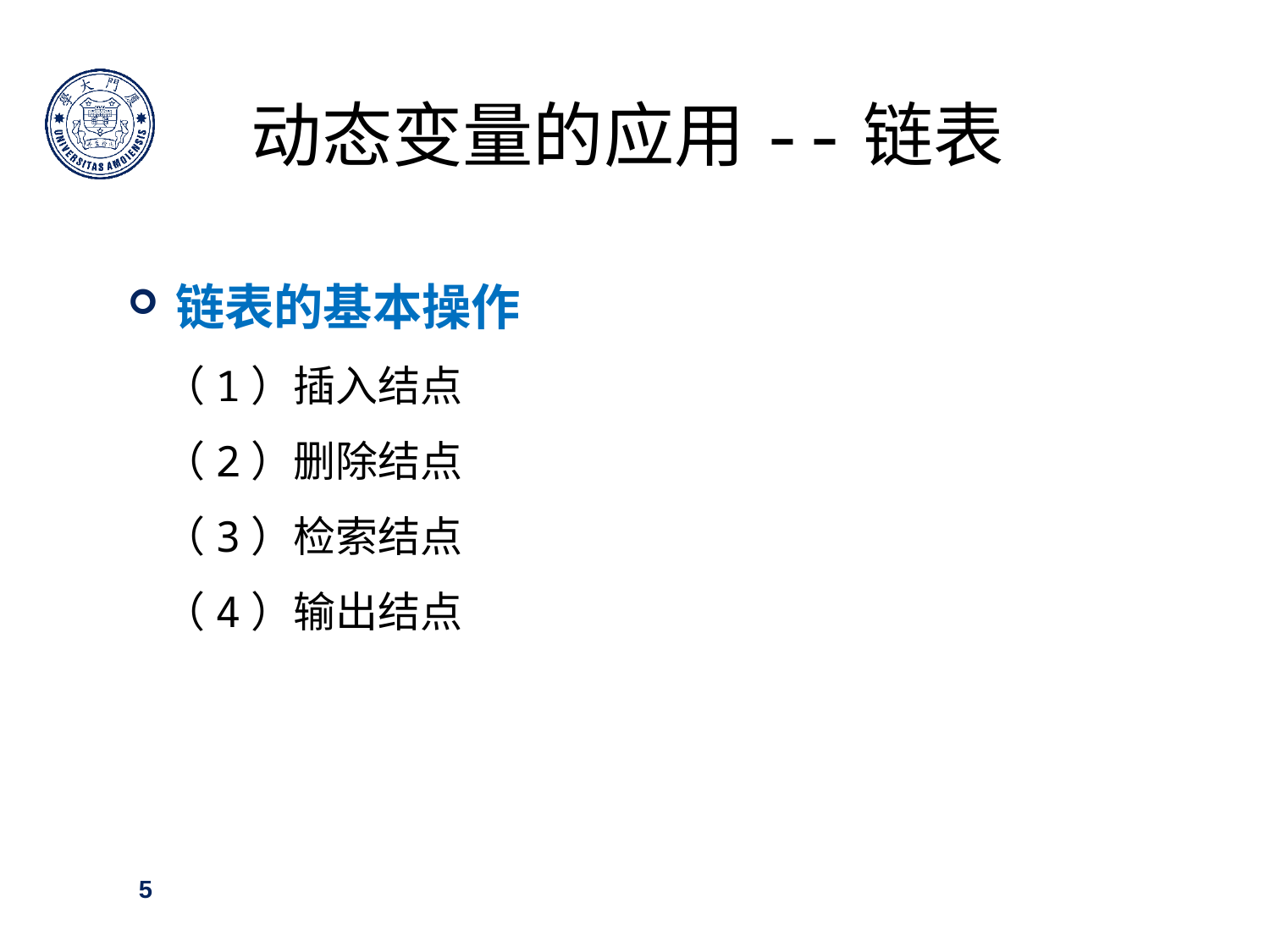

动态变量的应用--链表
链表的基本操作
（1）插入结点
（2）删除结点
（3）检索结点
（4）输出结点
5